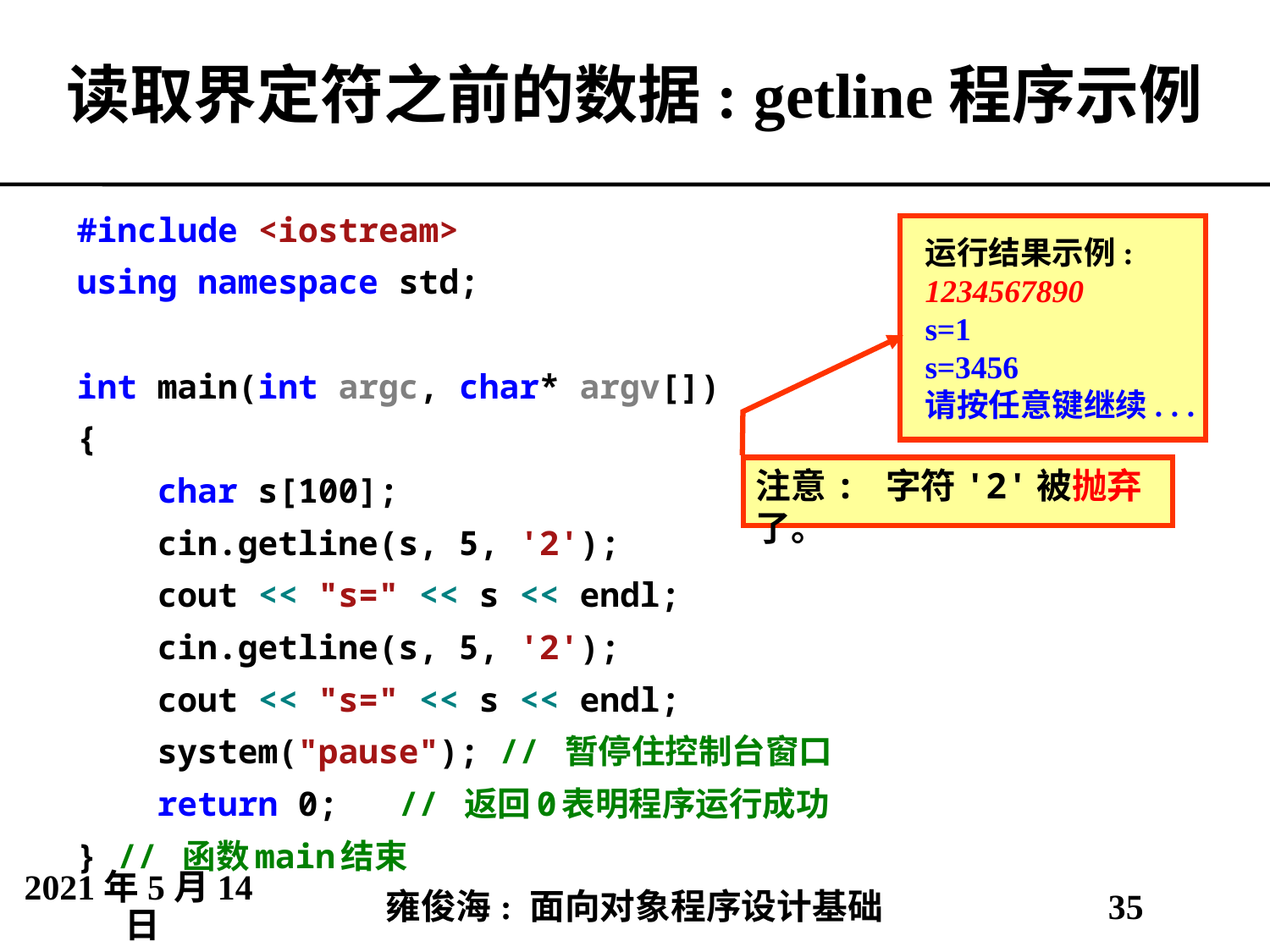

# 读取界定符之前的数据: getline程序示例

#include <iostream>
using namespace std;

int main(int argc, char* argv[])
{
    char s[100];
    cin.getline(s, 5, '2');
    cout << "s=" << s << endl;
    cin.getline(s, 5, '2');
    cout << "s=" << s << endl;
    system("pause"); // 暂停住控制台窗口
    return 0;   // 返回0表明程序运行成功
} // 函数main结束
运行结果示例:
1234567890
s=1
s=3456
请按任意键继续. . .
注意: 字符'2'被抛弃了。
2021年5月14日
雍俊海: 面向对象程序设计基础
35